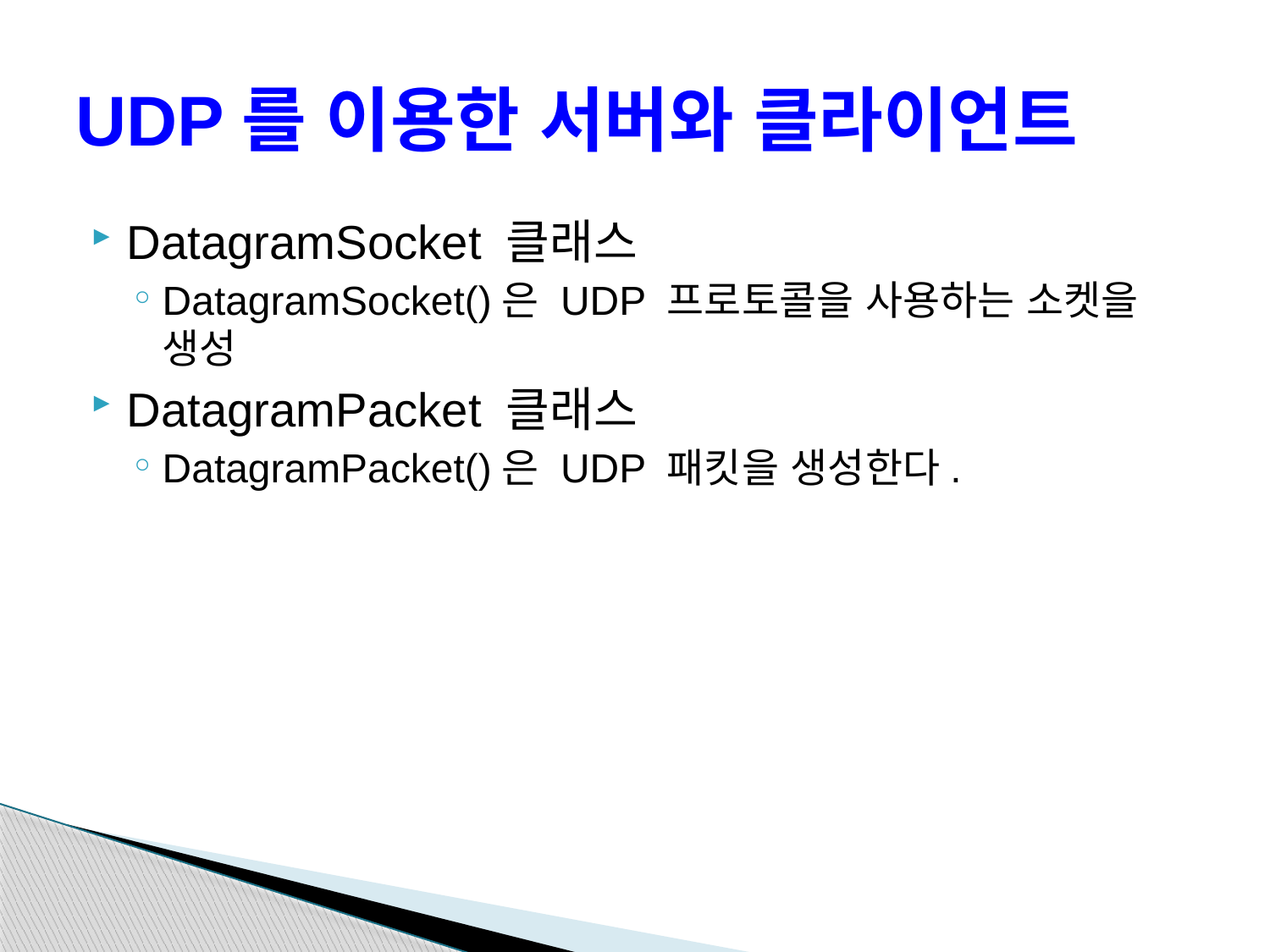

# UDP를 이용한 서버와 클라이언트
DatagramSocket 클래스
DatagramSocket()은 UDP 프로토콜을 사용하는 소켓을 생성
DatagramPacket 클래스
DatagramPacket()은 UDP 패킷을 생성한다.